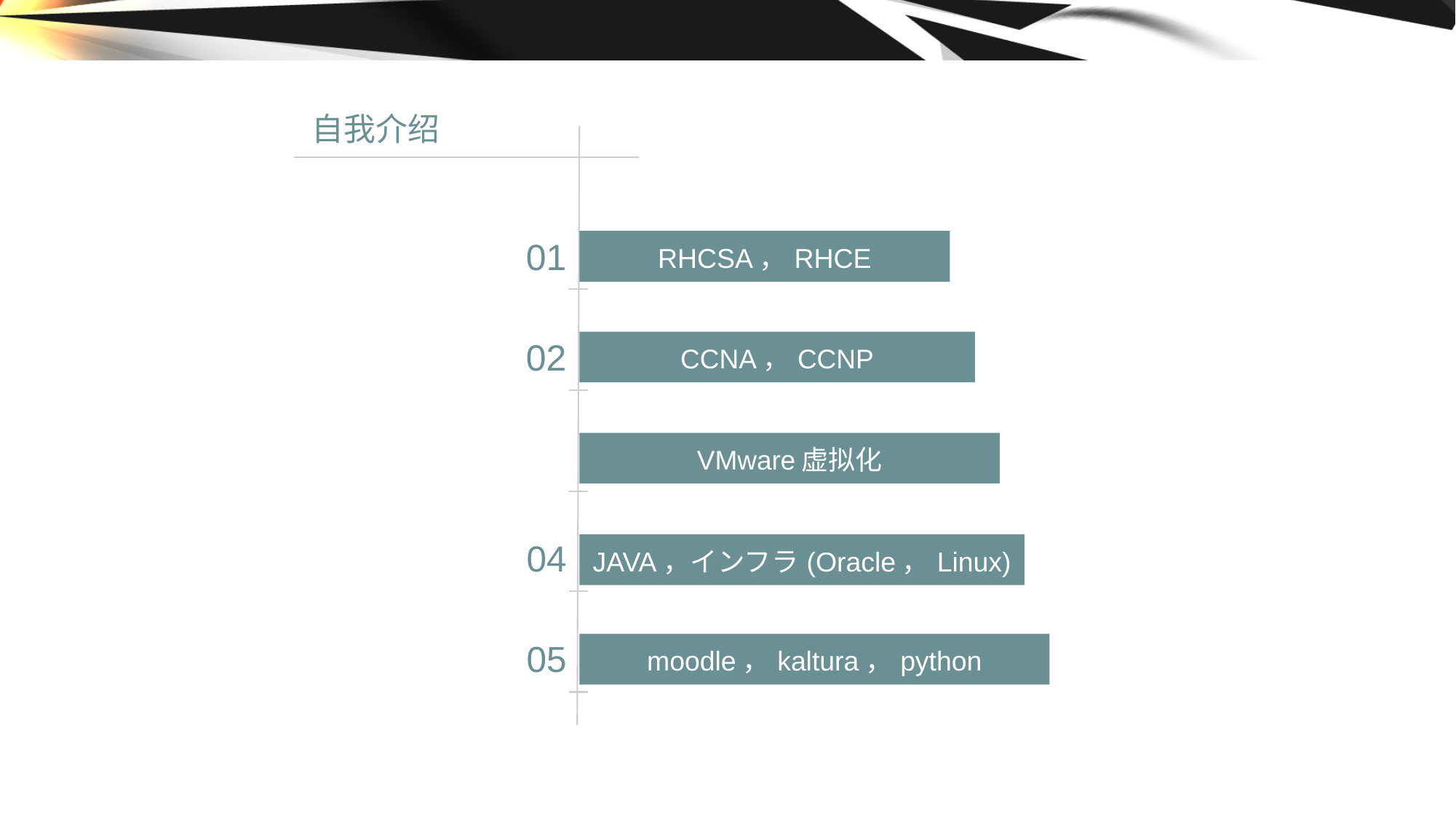

自我介绍
01
RHCSA，RHCE
02
CCNA，CCNP

VMware虚拟化
04
JAVA，インフラ(Oracle，Linux)
05
moodle，kaltura，python